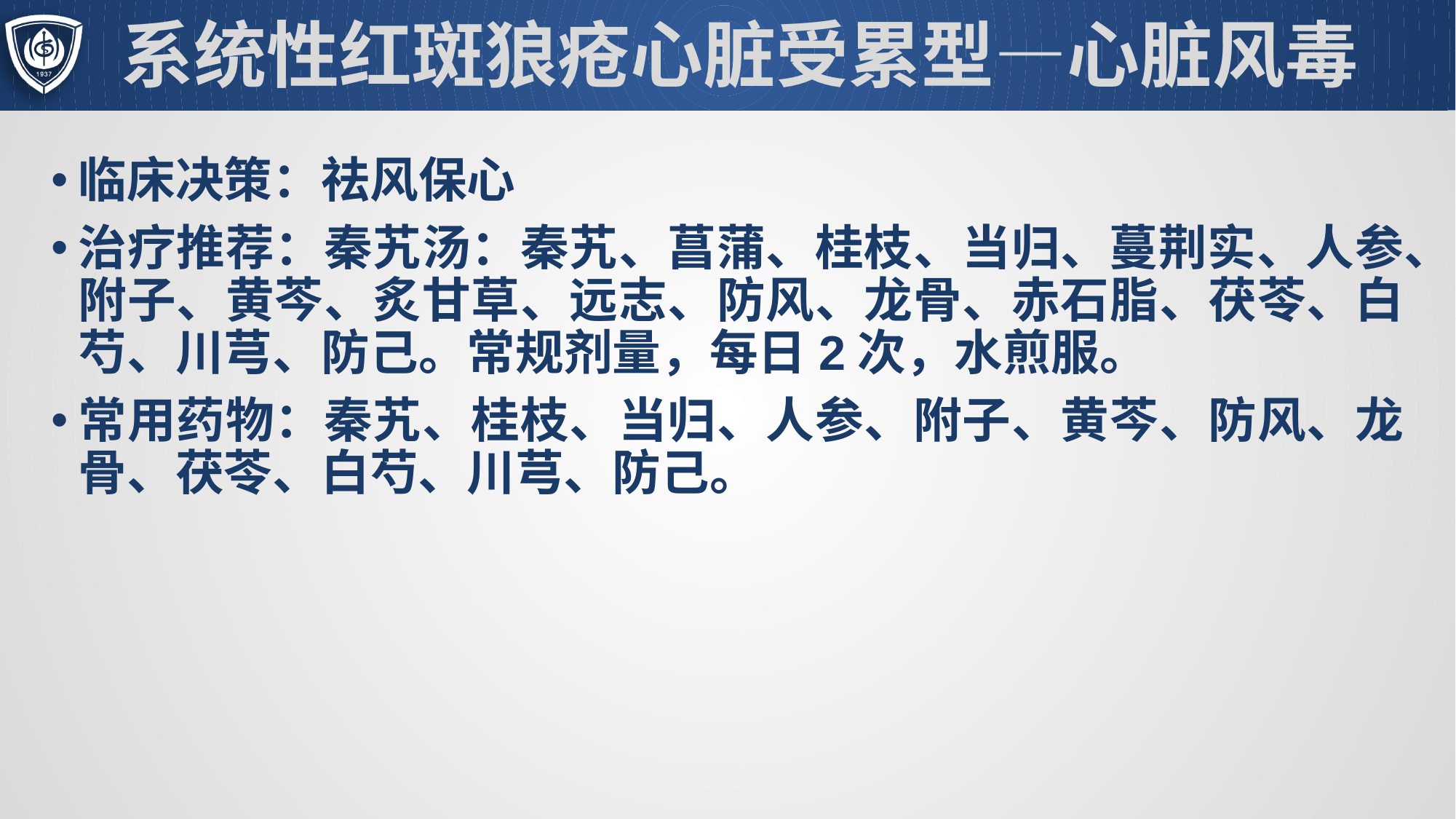

# 系统性红斑狼疮心脏受累型—心脏风毒
临床决策：祛风保心
治疗推荐：秦艽汤：秦艽、菖蒲、桂枝、当归、蔓荆实、人参、附子、黄芩、炙甘草、远志、防风、龙骨、赤石脂、茯苓、白芍、川芎、防己。常规剂量，每日2次，水煎服。
常用药物：秦艽、桂枝、当归、人参、附子、黄芩、防风、龙骨、茯苓、白芍、川芎、防己。